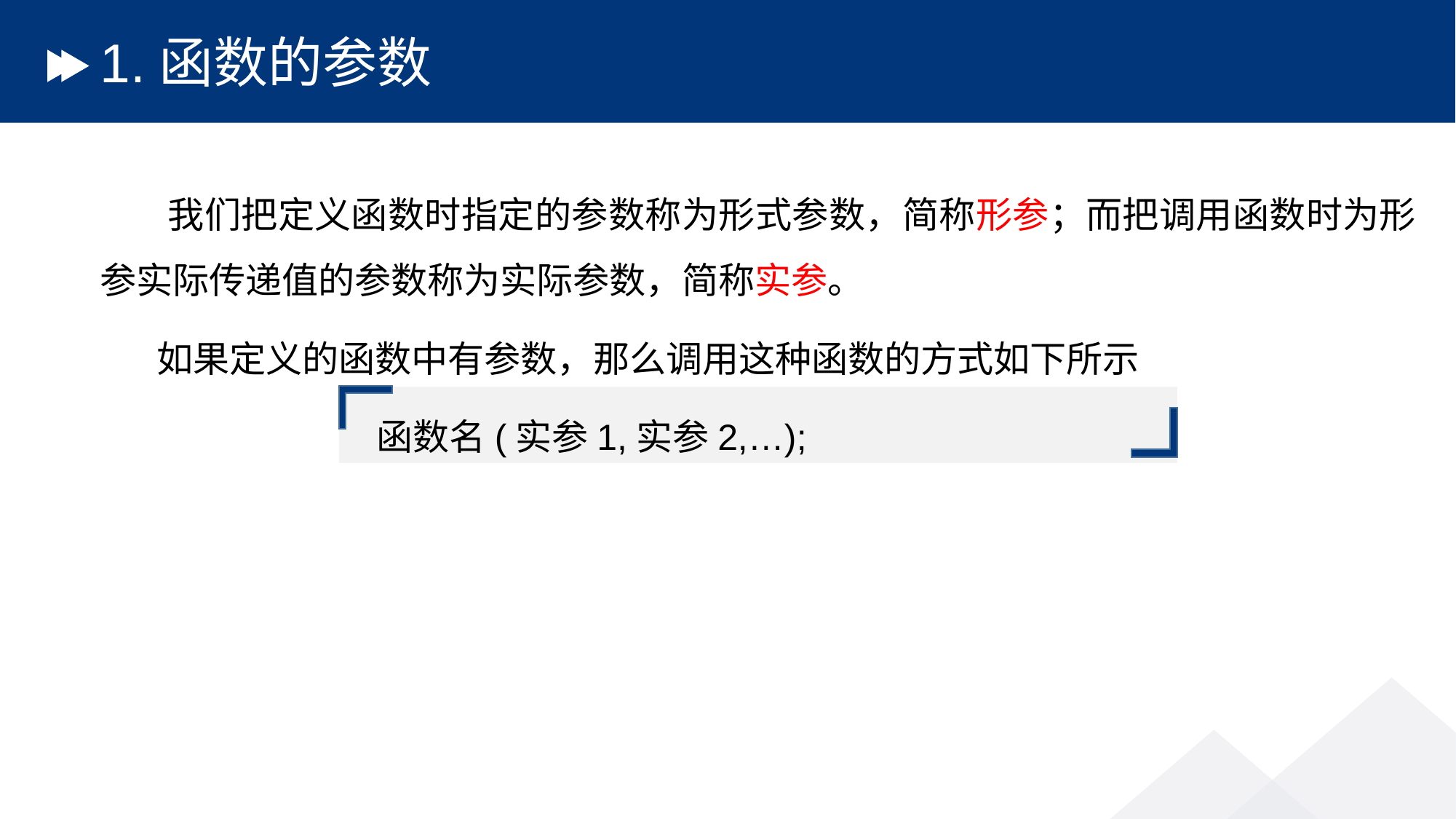

# 1.函数的参数
       我们把定义函数时指定的参数称为形式参数，简称形参；而把调用函数时为形参实际传递值的参数称为实际参数，简称实参。
      如果定义的函数中有参数，那么调用这种函数的方式如下所示

函数名(实参1,实参2,…);